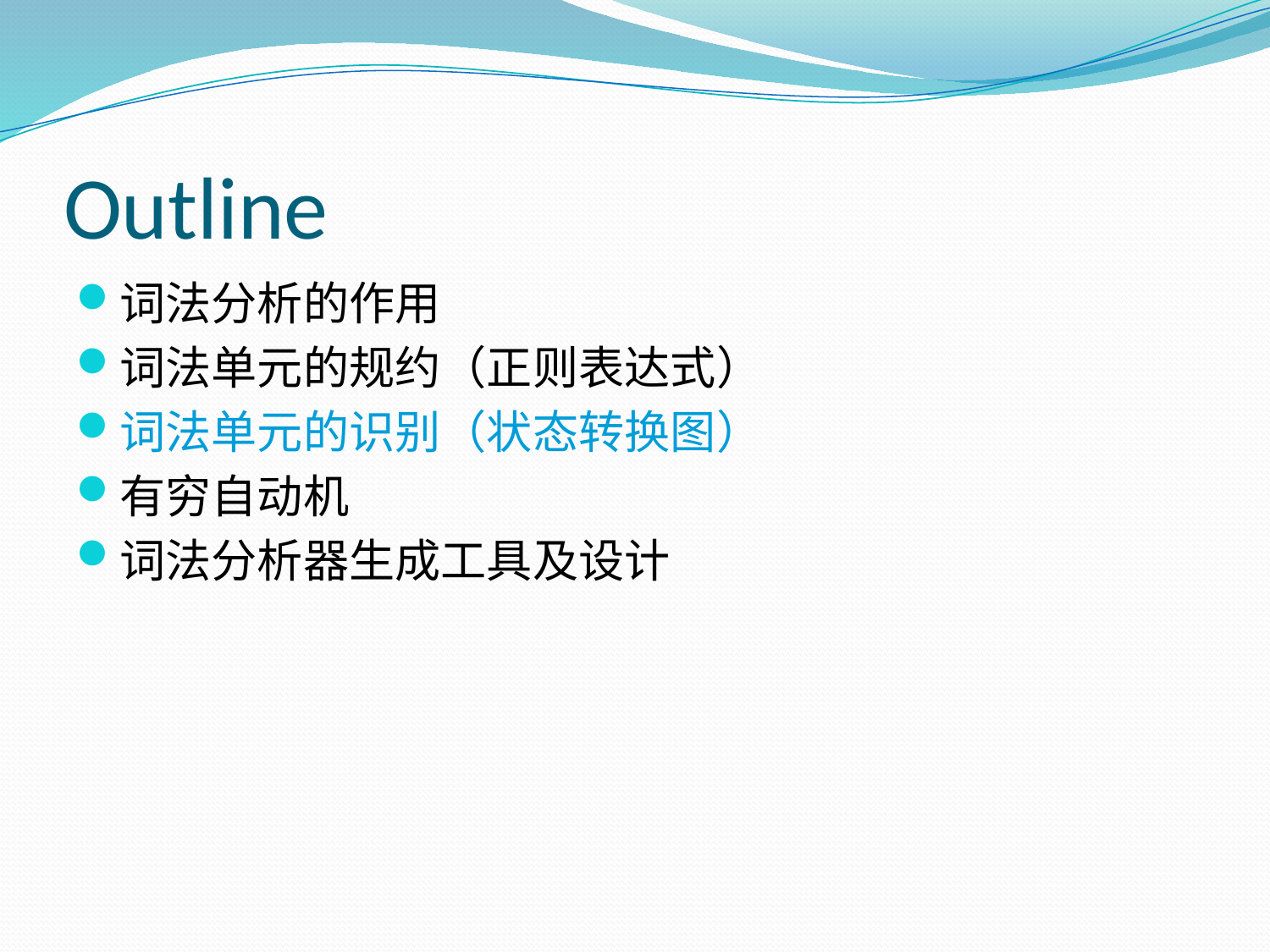

# Outline
词法分析的作用
词法单元的规约（正则表达式）
词法单元的识别（状态转换图）
有穷自动机
词法分析器生成工具及设计